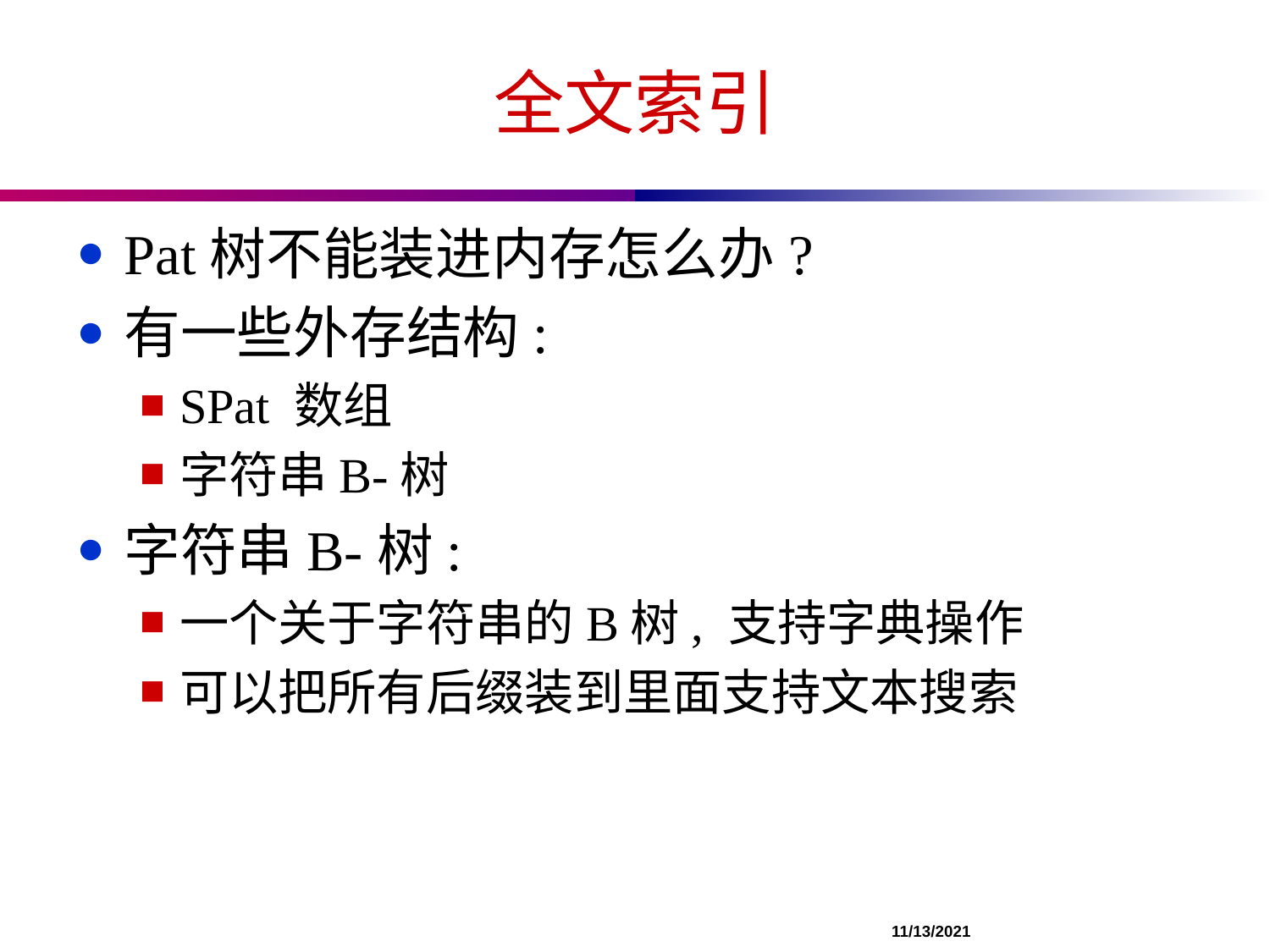

# 全文索引
Pat树不能装进内存怎么办?
有一些外存结构:
SPat 数组
字符串B-树
字符串B-树:
一个关于字符串的B树, 支持字典操作
可以把所有后缀装到里面支持文本搜索
		 				            11/13/2021